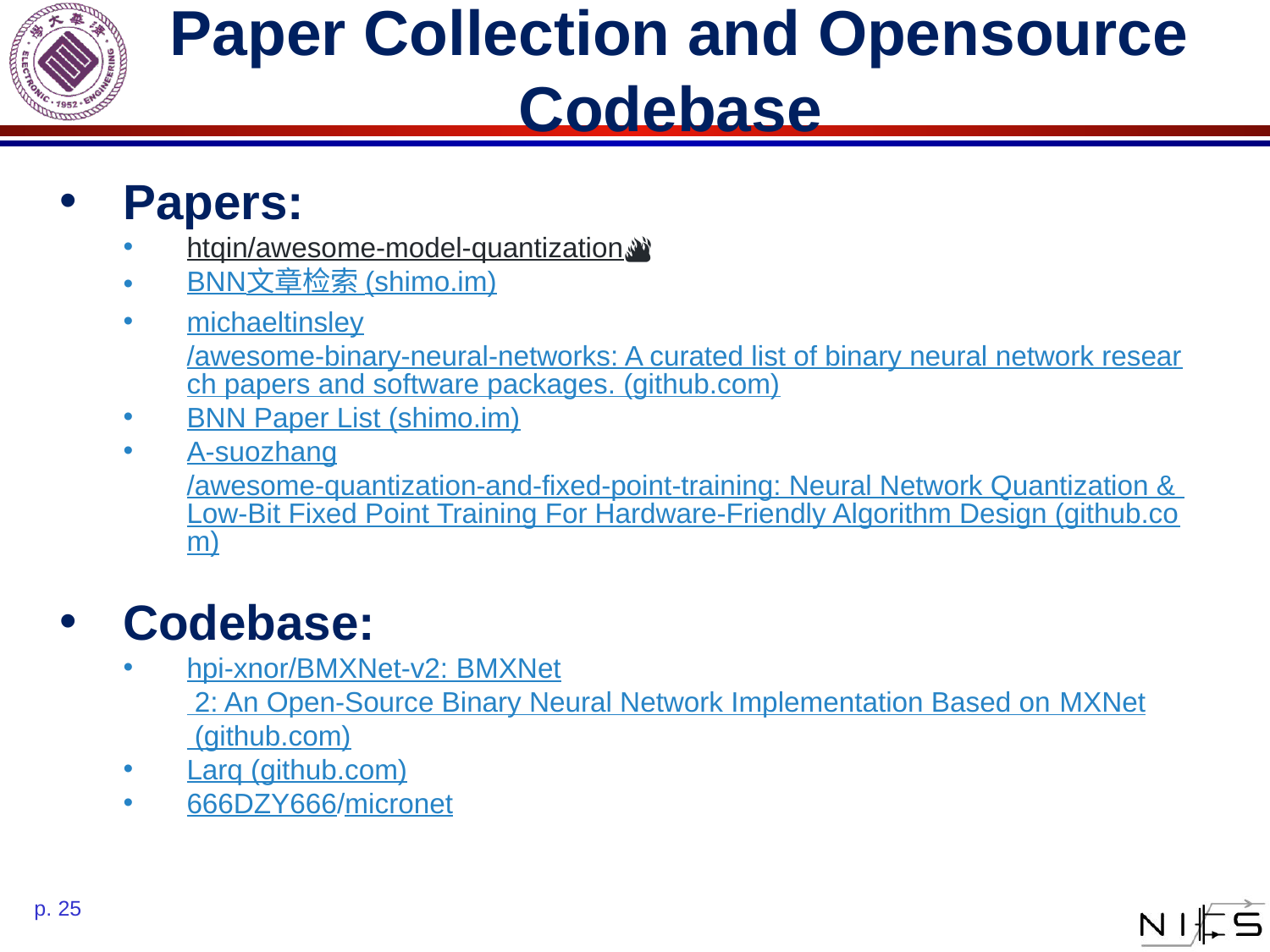

# Paper Collection and Opensource Codebase
Papers:
htqin/awesome-model-quantization🔥
BNN文章检索 (shimo.im)
michaeltinsley/awesome-binary-neural-networks: A curated list of binary neural network research papers and software packages. (github.com)
BNN Paper List (shimo.im)
A-suozhang/awesome-quantization-and-fixed-point-training: Neural Network Quantization & Low-Bit Fixed Point Training For Hardware-Friendly Algorithm Design (github.com)

Codebase:
hpi-xnor/BMXNet-v2: BMXNet 2: An Open-Source Binary Neural Network Implementation Based on MXNet (github.com)
Larq (github.com)
666DZY666/micronet

p. 25